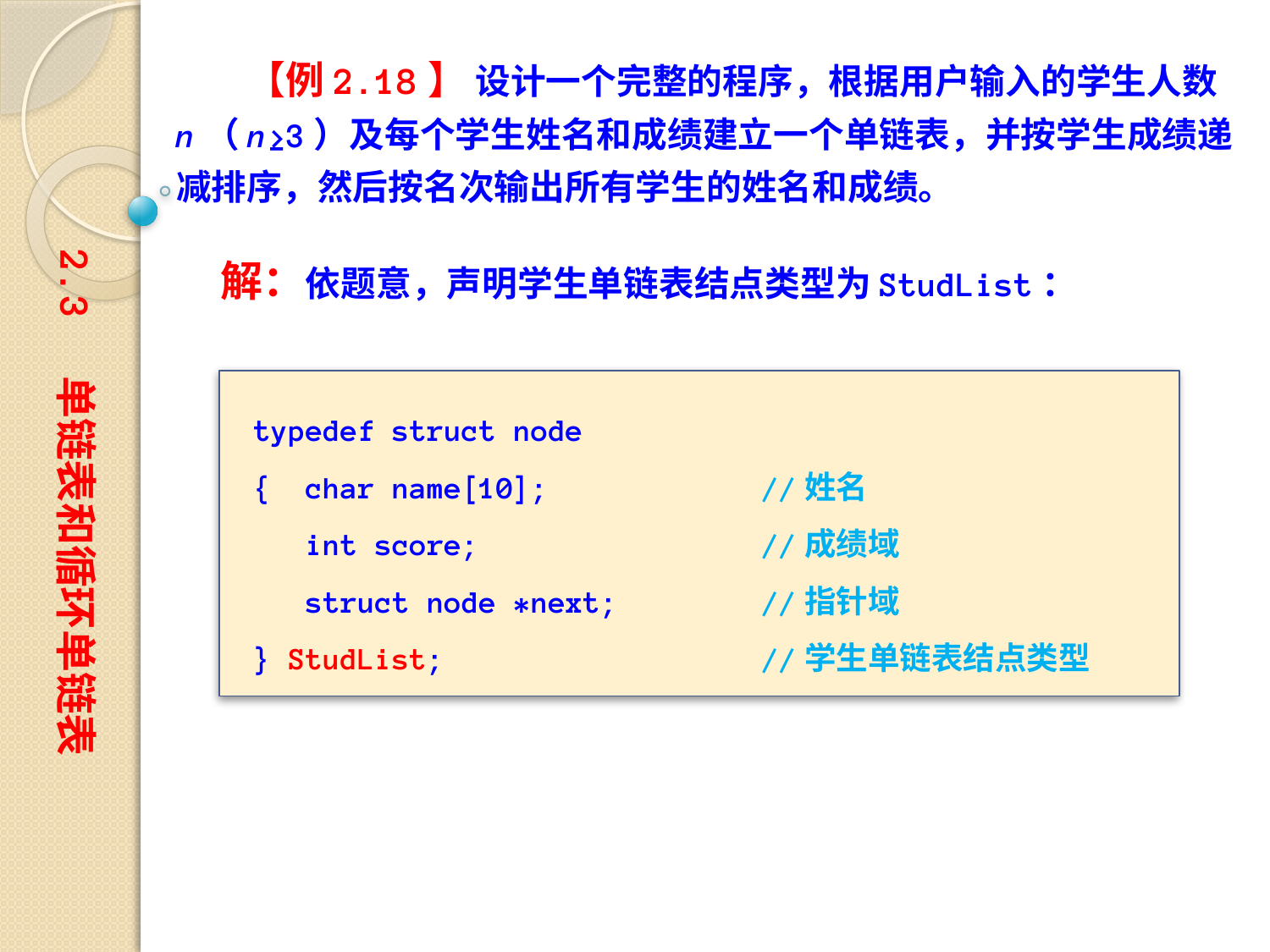

【例2.18】 设计一个完整的程序，根据用户输入的学生人数n（n≥3）及每个学生姓名和成绩建立一个单链表，并按学生成绩递减排序，然后按名次输出所有学生的姓名和成绩。
2.3  单链表和循环单链表
解：依题意，声明学生单链表结点类型为StudList：
typedef struct node
{  char name[10];		//姓名
   int score;			//成绩域
   struct node *next;		//指针域
} StudList;			//学生单链表结点类型